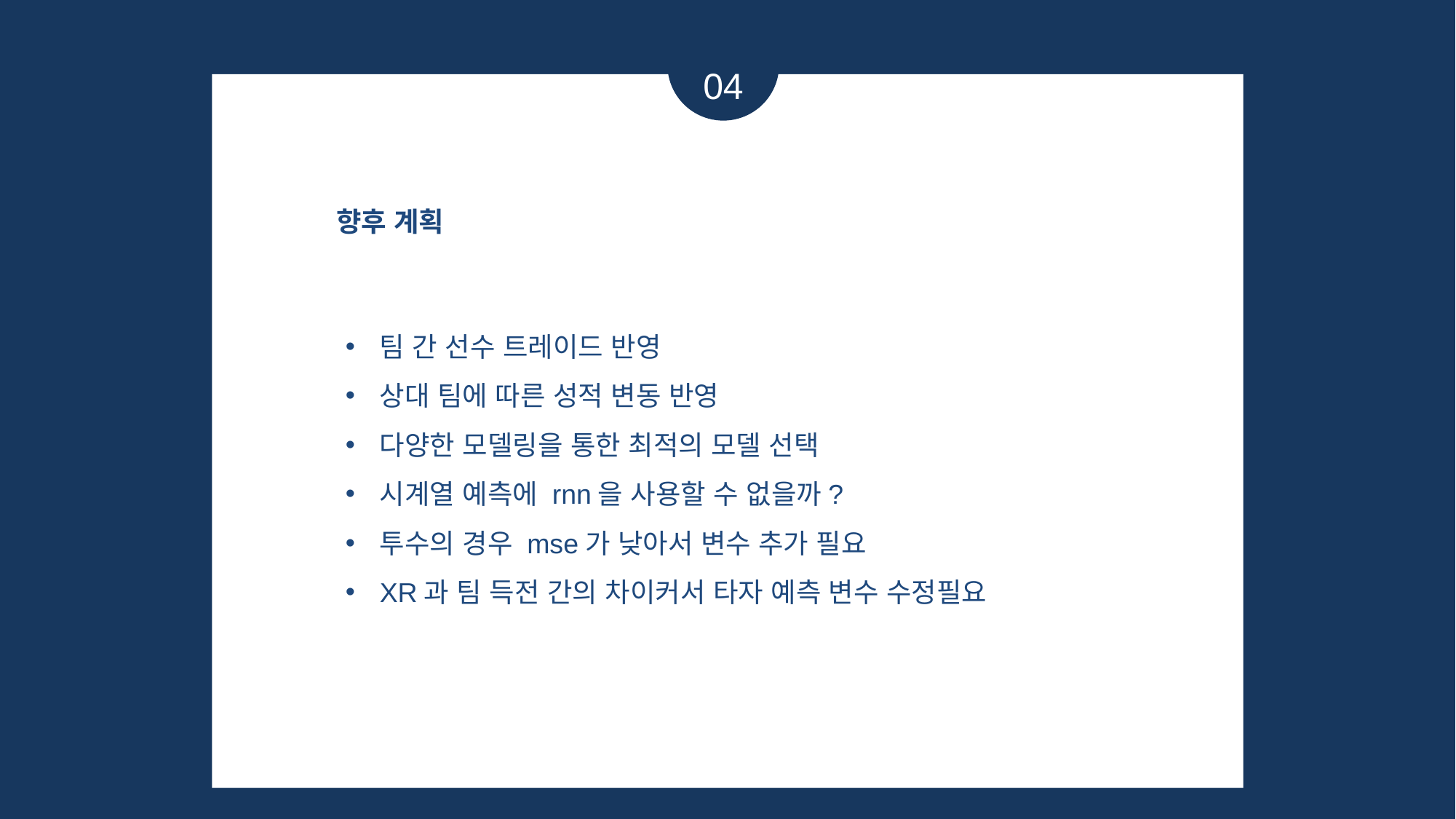

04

향후 계획
팀 간 선수 트레이드 반영
상대 팀에 따른 성적 변동 반영
다양한 모델링을 통한 최적의 모델 선택
시계열 예측에 rnn을 사용할 수 없을까?
투수의 경우 mse가 낮아서 변수 추가 필요
XR과 팀 득전 간의 차이커서 타자 예측 변수 수정필요